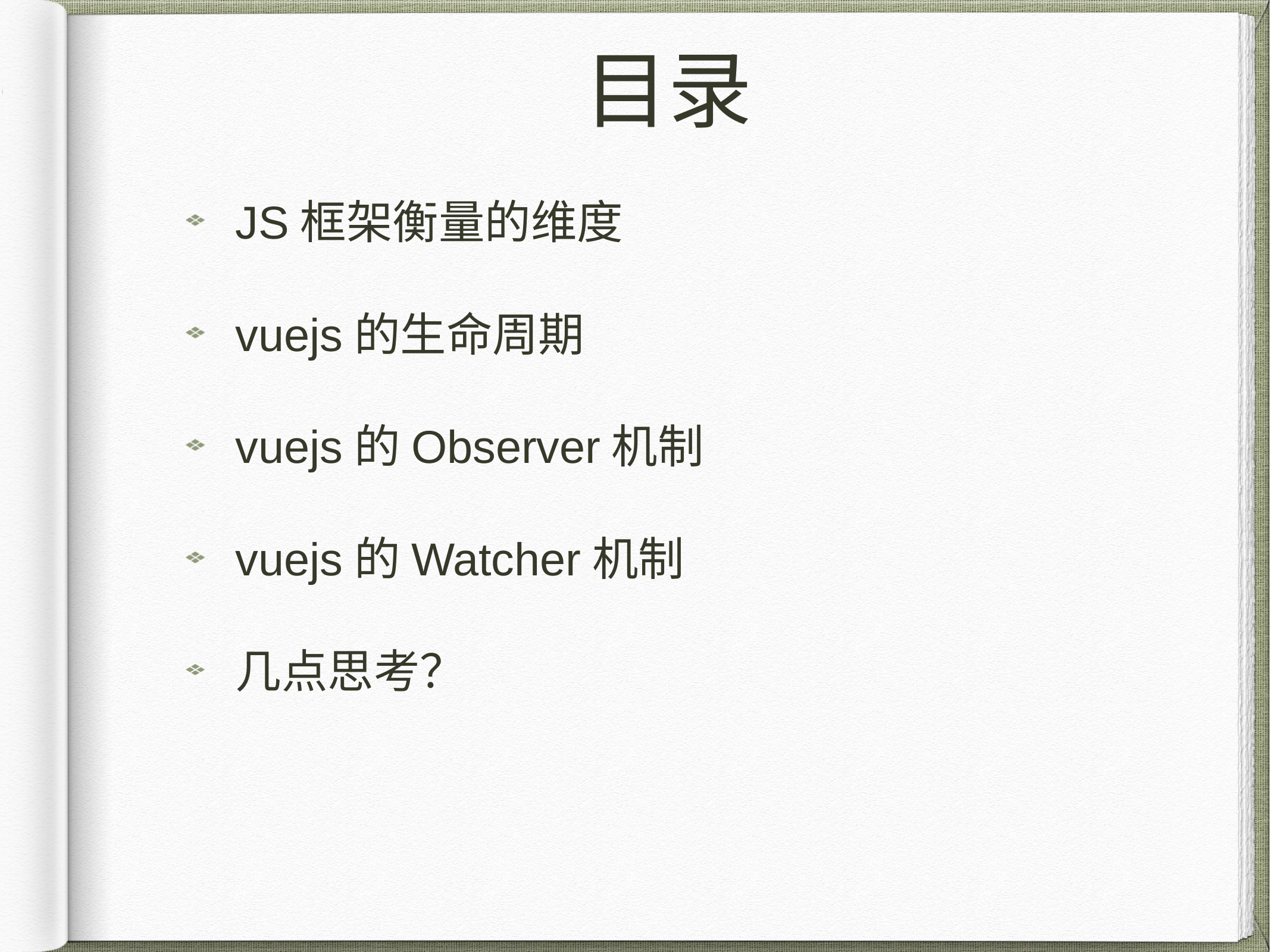

# 目录
JS框架衡量的维度
vuejs的生命周期
vuejs的Observer机制
vuejs的Watcher机制
几点思考？